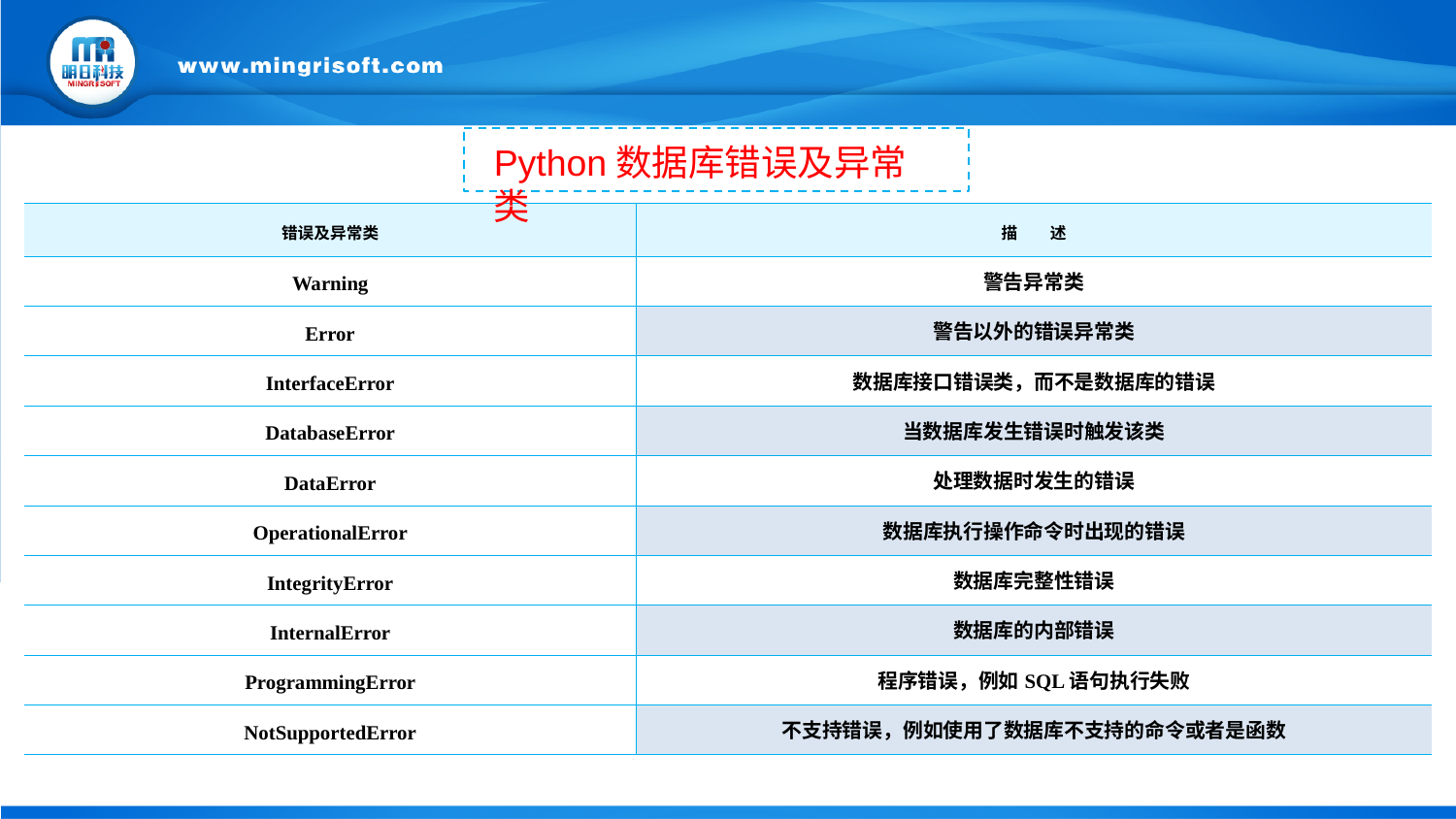

Python数据库错误及异常类
| 错误及异常类 | 描　　述 |
| --- | --- |
| Warning | 警告异常类 |
| Error | 警告以外的错误异常类 |
| InterfaceError | 数据库接口错误类，而不是数据库的错误 |
| DatabaseError | 当数据库发生错误时触发该类 |
| DataError | 处理数据时发生的错误 |
| OperationalError | 数据库执行操作命令时出现的错误 |
| IntegrityError | 数据库完整性错误 |
| InternalError | 数据库的内部错误 |
| ProgrammingError | 程序错误，例如SQL语句执行失败 |
| NotSupportedError | 不支持错误，例如使用了数据库不支持的命令或者是函数 |